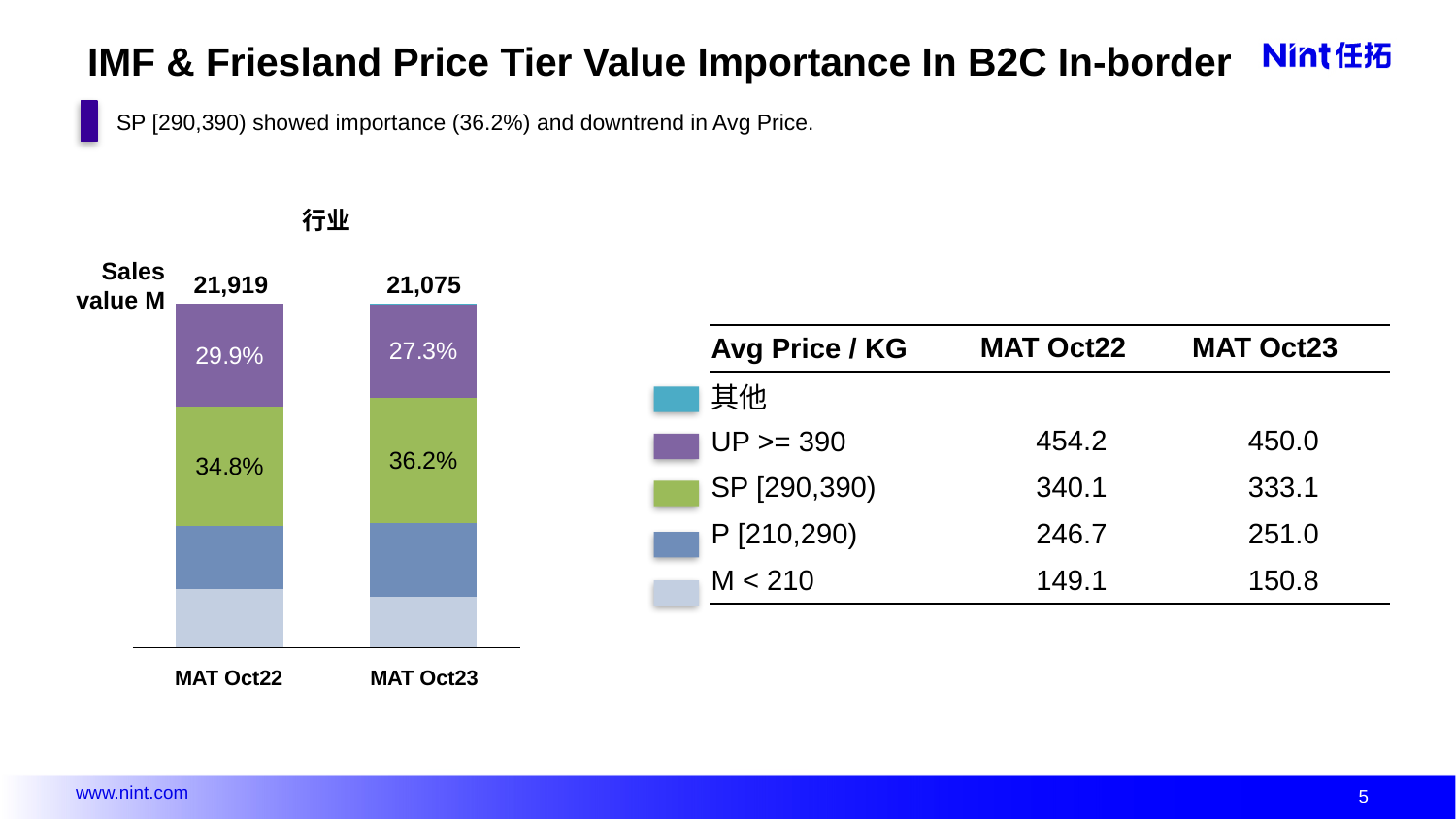

# IMF & Friesland Price Tier Value Importance In B2C In-border
SP [290,390) showed importance (36.2%) and downtrend in Avg Price.
| 行业 |
| --- |
Sales value M
21,919
21,075

### Chart

| Category | 系列 5 | 系列 4 | 系列 3 | 系列 2 | 系列 1 |
|---|---|---|---|---|---|
| MAT Oct22 | 17.11 | 18.23 | 34.75 | 29.91 | 0.01 |
| MAT Oct23 | 14.82 | 21.56 | 36.22 | 27.33 | 0.07 |
| Avg Price / KG | MAT Oct22 | MAT Oct23 |
| --- | --- | --- |
| 其他 |  |  |
| UP >= 390 | 454.2 | 450.0 |
| SP [290,390) | 340.1 | 333.1 |
| P [210,290) | 246.7 | 251.0 |
| M < 210 | 149.1 | 150.8 |

MAT Oct22
MAT Oct23